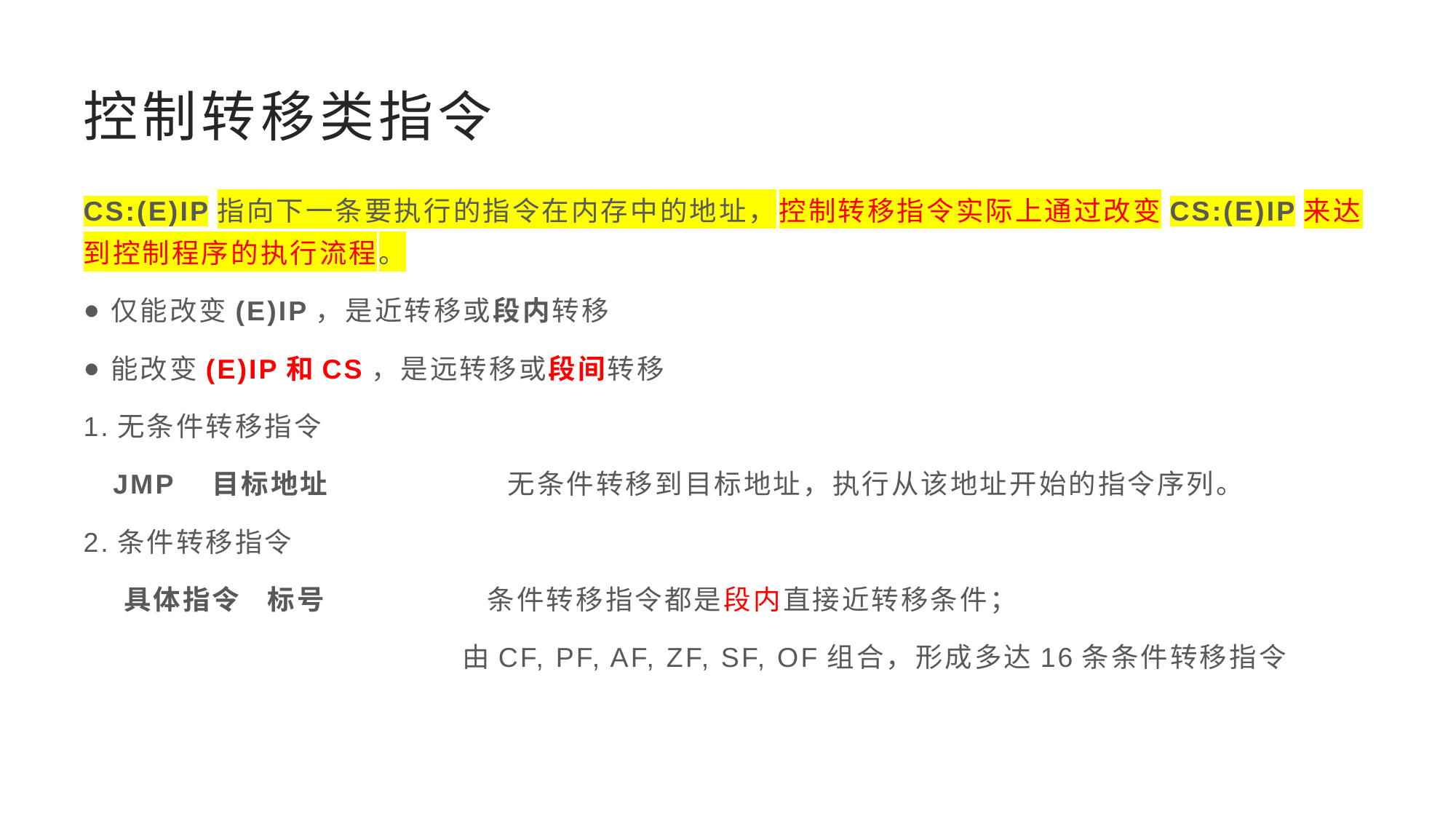

# 控制转移类指令
CS:(E)IP指向下一条要执行的指令在内存中的地址，控制转移指令实际上通过改变CS:(E)IP来达到控制程序的执行流程。
仅能改变(E)IP，是近转移或段内转移
能改变(E)IP和CS，是远转移或段间转移
1.无条件转移指令
   JMP   目标地址                     无条件转移到目标地址，执行从该地址开始的指令序列。
2.条件转移指令
    具体指令   标号                   条件转移指令都是段内直接近转移条件；
                                            由CF, PF, AF, ZF, SF, OF组合，形成多达16条条件转移指令